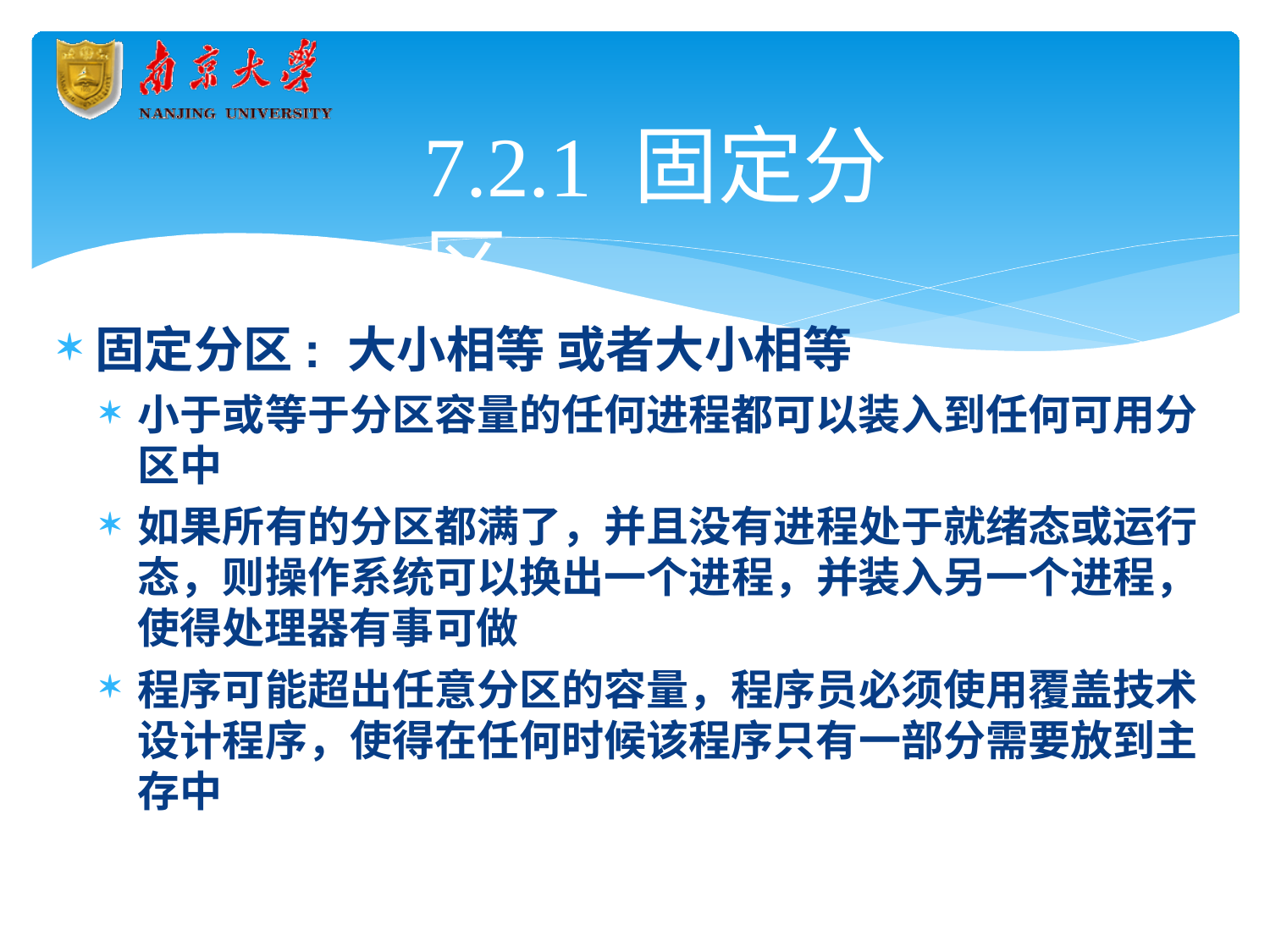

# 7.2.1 固定分区
固定分区: 大小相等或者大小相等
小于或等于分区容量的任何进程都可以装入到任何可用分 区中
如果所有的分区都满了，并且没有进程处于就绪态或运行 态，则操作系统可以换出一个进程，并装入另一个进程， 使得处理器有事可做
程序可能超出任意分区的容量，程序员必须使用覆盖技术 设计程序，使得在任何时候该程序只有一部分需要放到主 存中